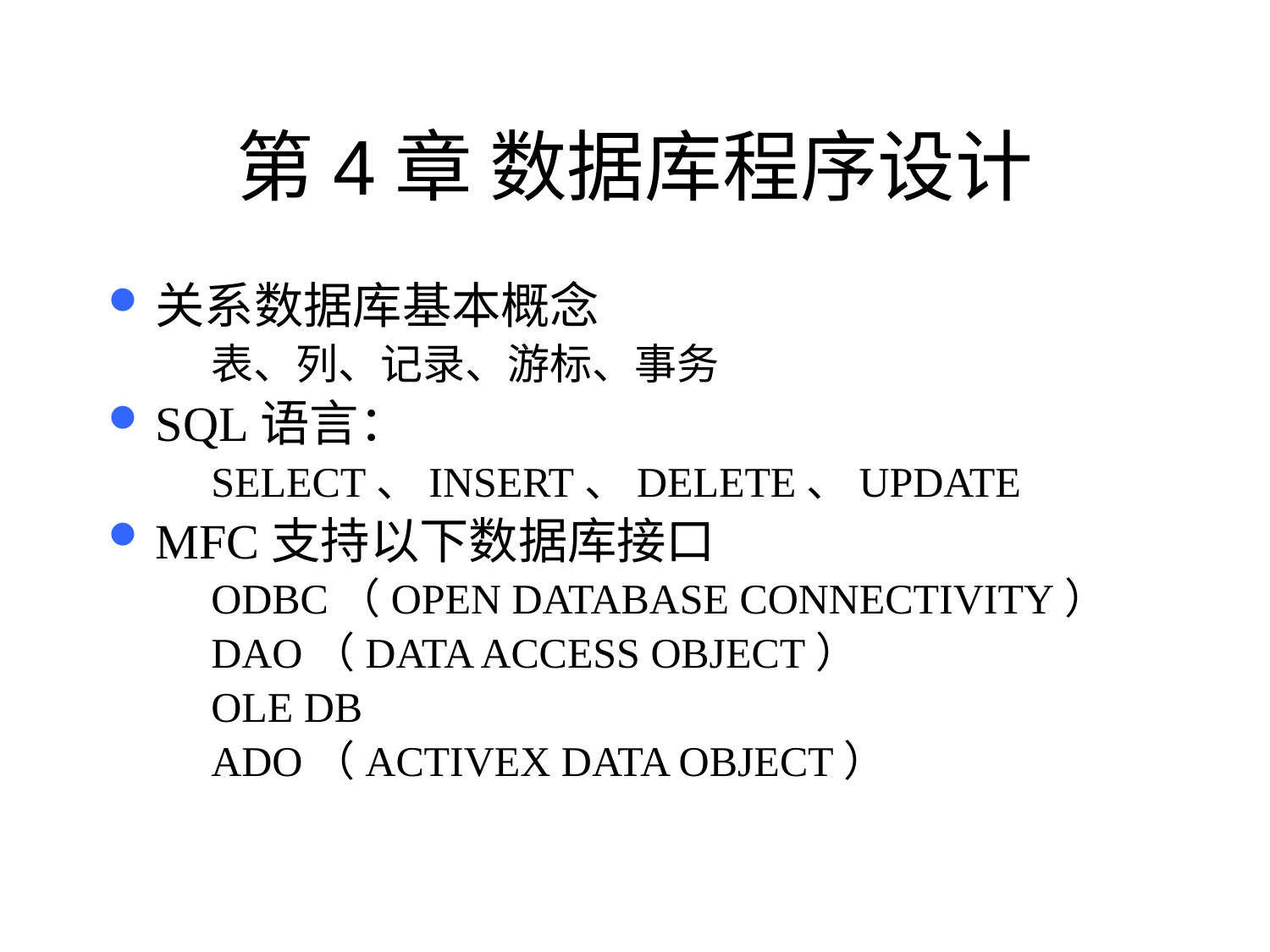

# 第4章 数据库程序设计
关系数据库基本概念
表、列、记录、游标、事务
SQL语言：
SELECT、INSERT、DELETE、UPDATE
MFC支持以下数据库接口
ODBC（OPEN DATABASE CONNECTIVITY）
DAO（DATA ACCESS OBJECT）
OLE DB
ADO（ACTIVEX DATA OBJECT）
157